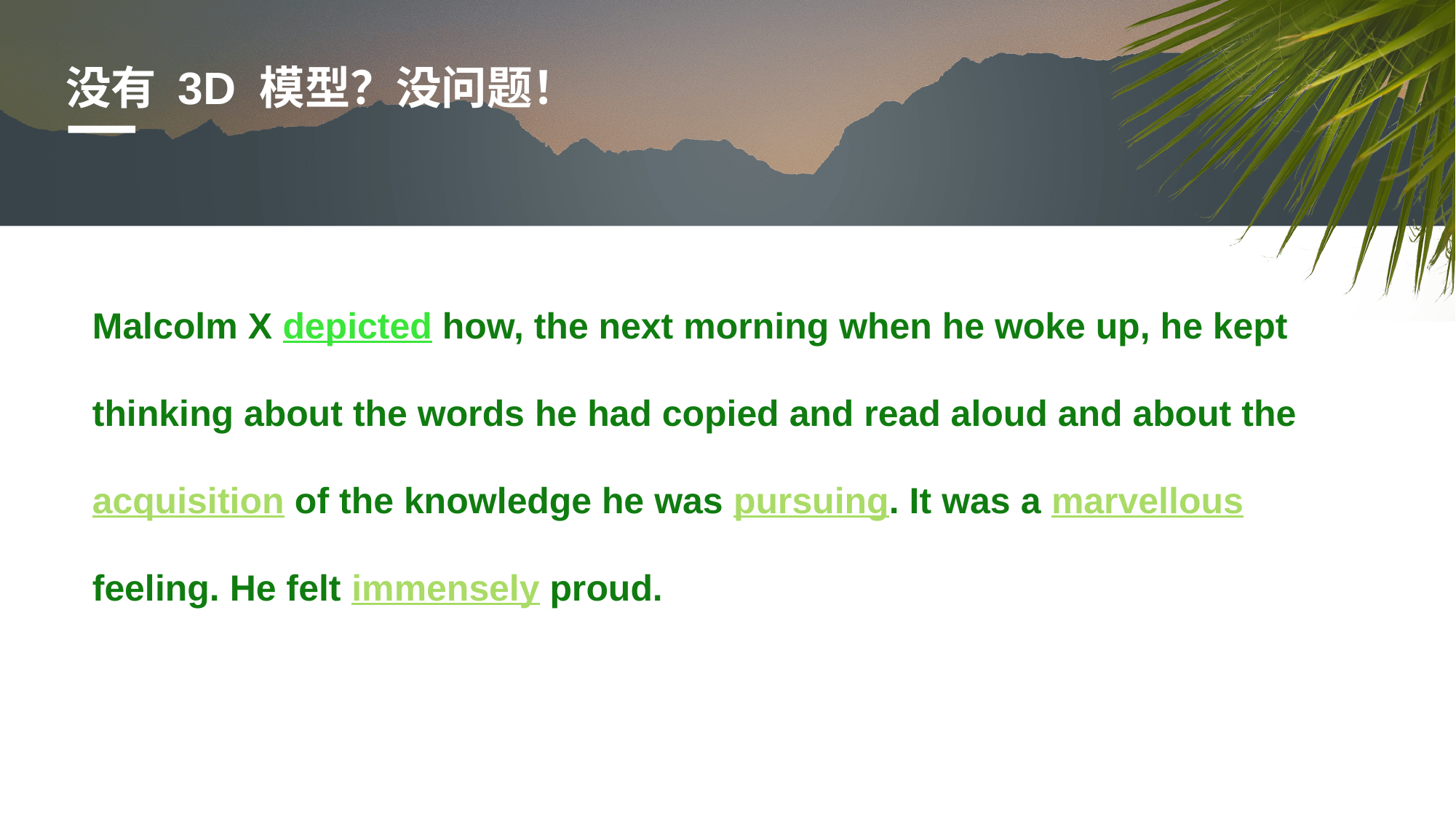

# 没有 3D 模型？没问题！
Malcolm X depicted how, the next morning when he woke up, he kept thinking about the words he had copied and read aloud and about the acquisition of the knowledge he was pursuing. It was a marvellous feeling. He felt immensely proud.